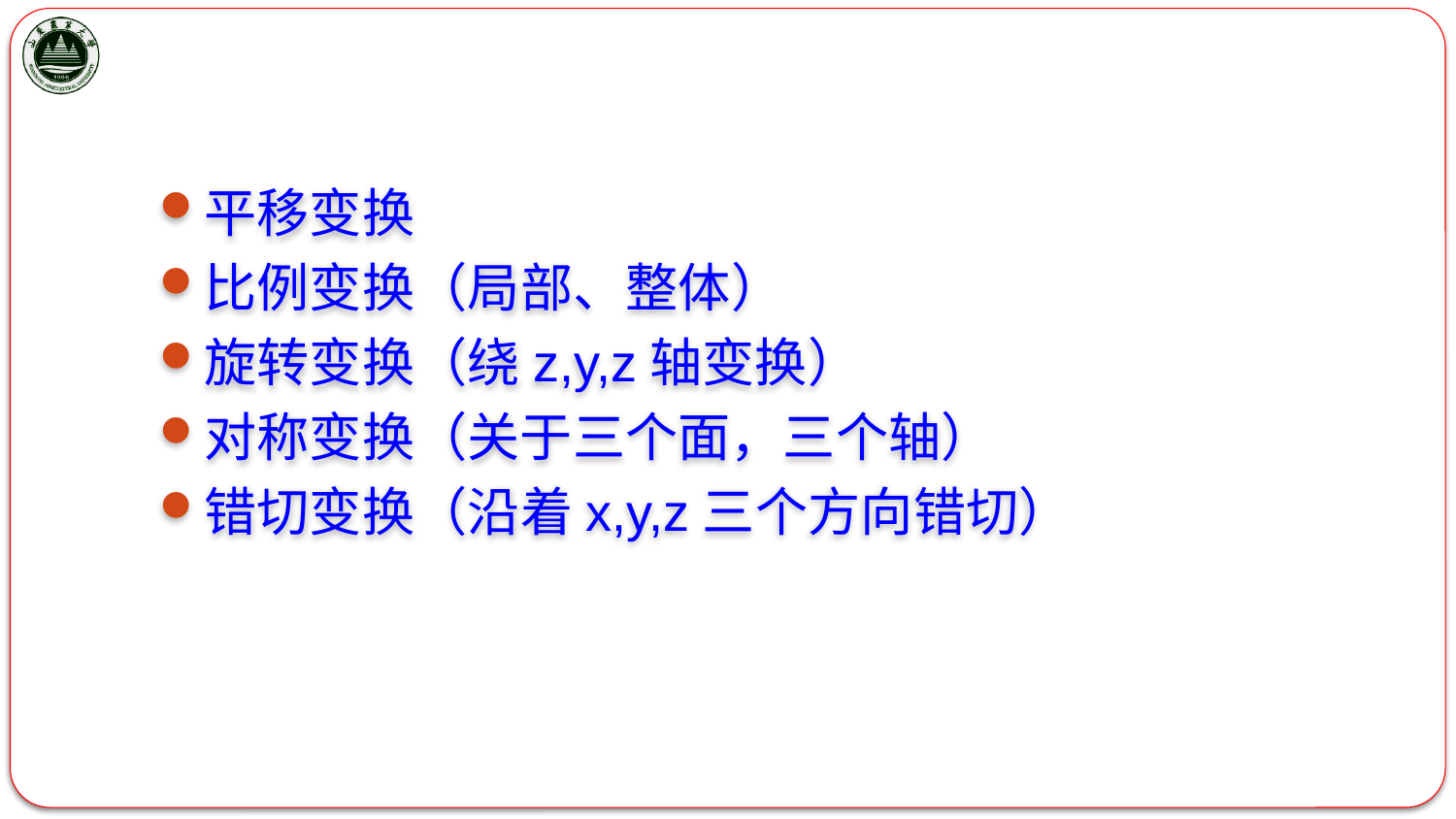

#
平移变换
比例变换（局部、整体）
旋转变换（绕z,y,z轴变换）
对称变换（关于三个面，三个轴）
错切变换（沿着x,y,z三个方向错切）